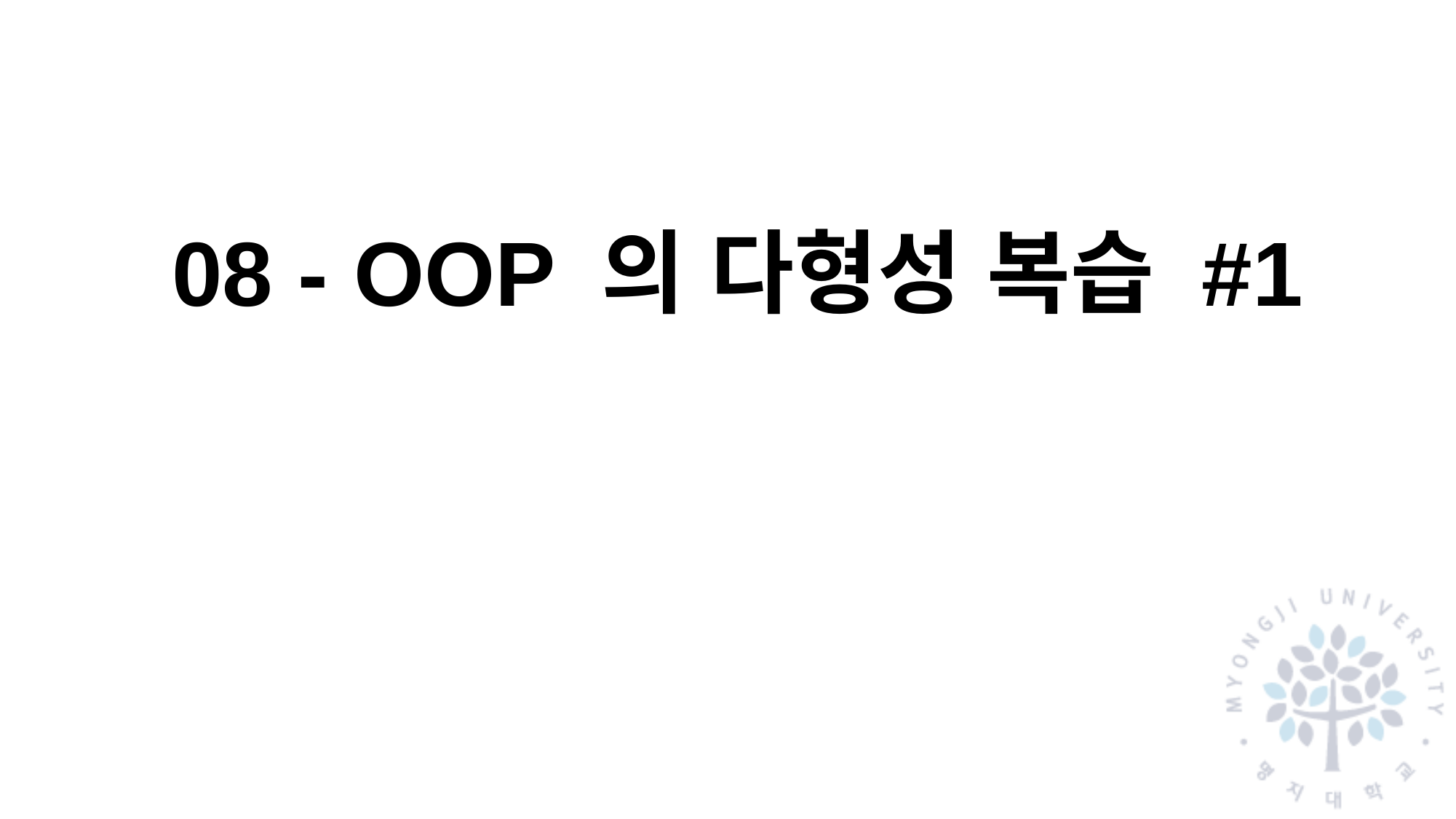

# 08 - OOP 의 다형성 복습 #1